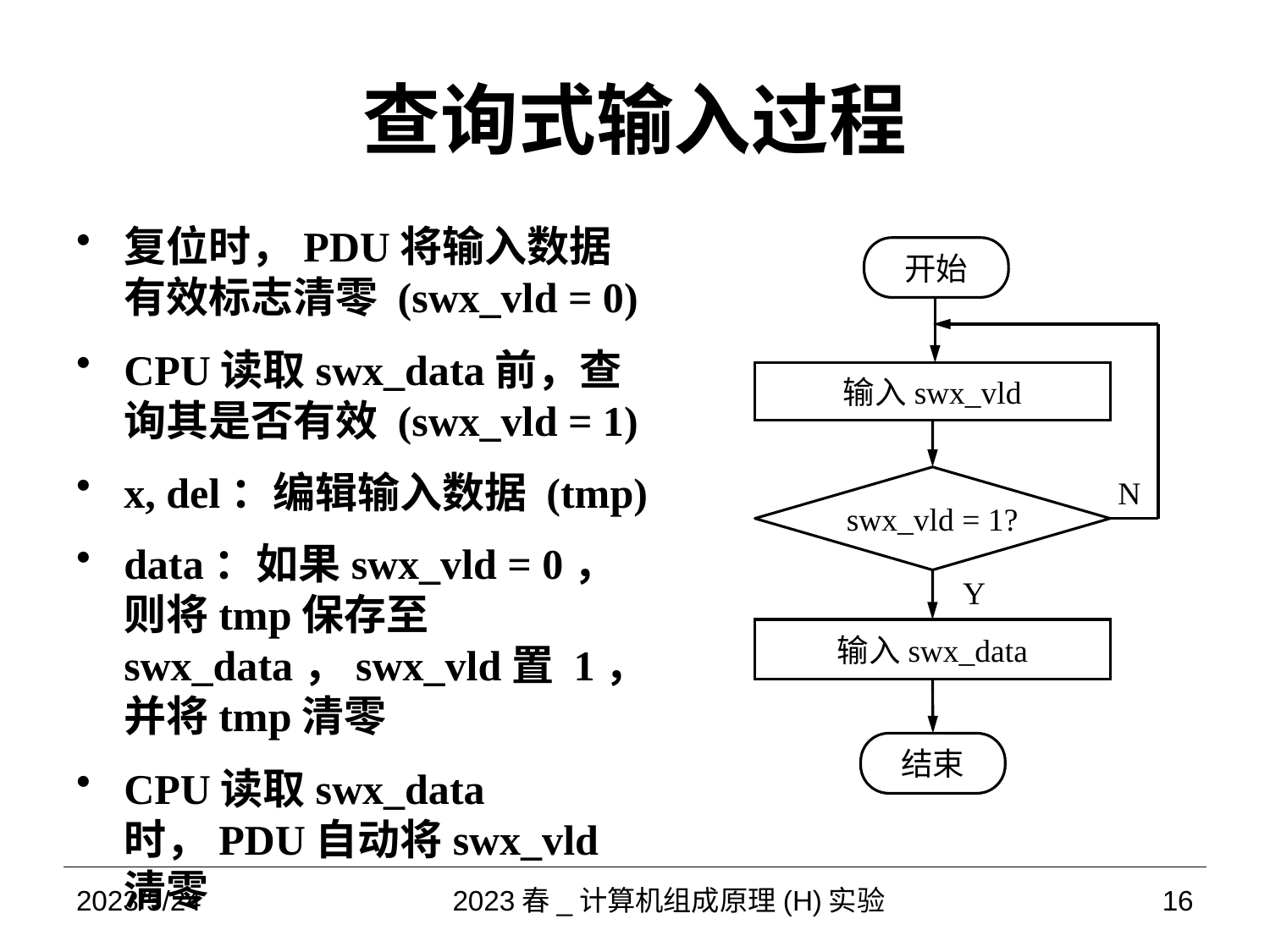

# 查询式输入过程
复位时，PDU将输入数据有效标志清零 (swx_vld = 0)
CPU读取swx_data前，查询其是否有效 (swx_vld = 1)
x, del：编辑输入数据 (tmp)
data：如果swx_vld = 0，则将tmp保存至swx_data，swx_vld置 1，并将tmp清零
CPU读取swx_data时，PDU自动将swx_vld清零

开始
输入swx_vld
N
swx_vld = 1?
Y
输入swx_data
结束
2023/5/24
2023春_计算机组成原理(H)实验
16